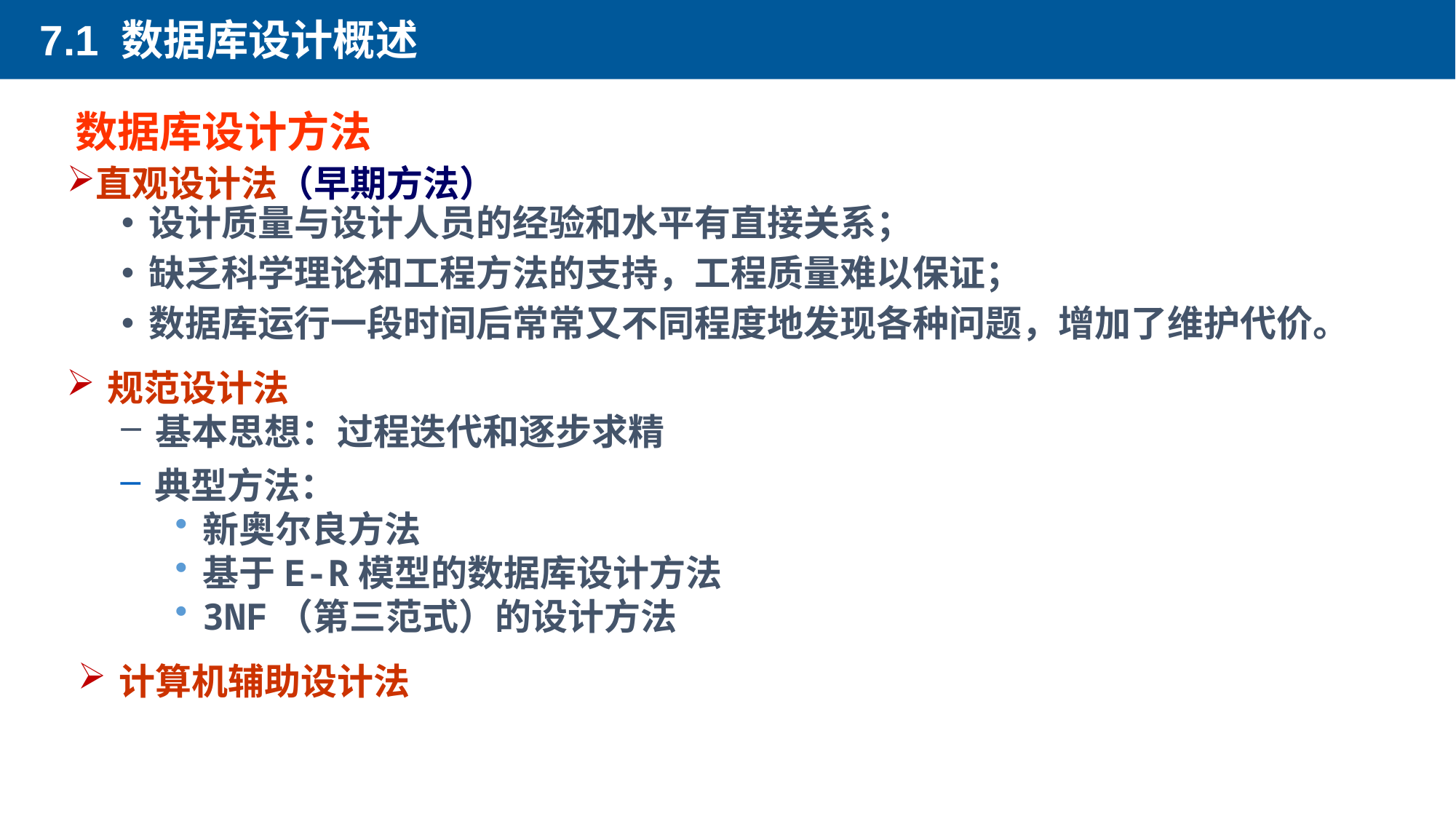

7.1 数据库设计概述
数据库设计方法

直观设计法（早期方法）
设计质量与设计人员的经验和水平有直接关系；
缺乏科学理论和工程方法的支持，工程质量难以保证；
数据库运行一段时间后常常又不同程度地发现各种问题，增加了维护代价。

规范设计法
基本思想：过程迭代和逐步求精
典型方法：
新奥尔良方法
基于E-R模型的数据库设计方法
3NF（第三范式）的设计方法
计算机辅助设计法